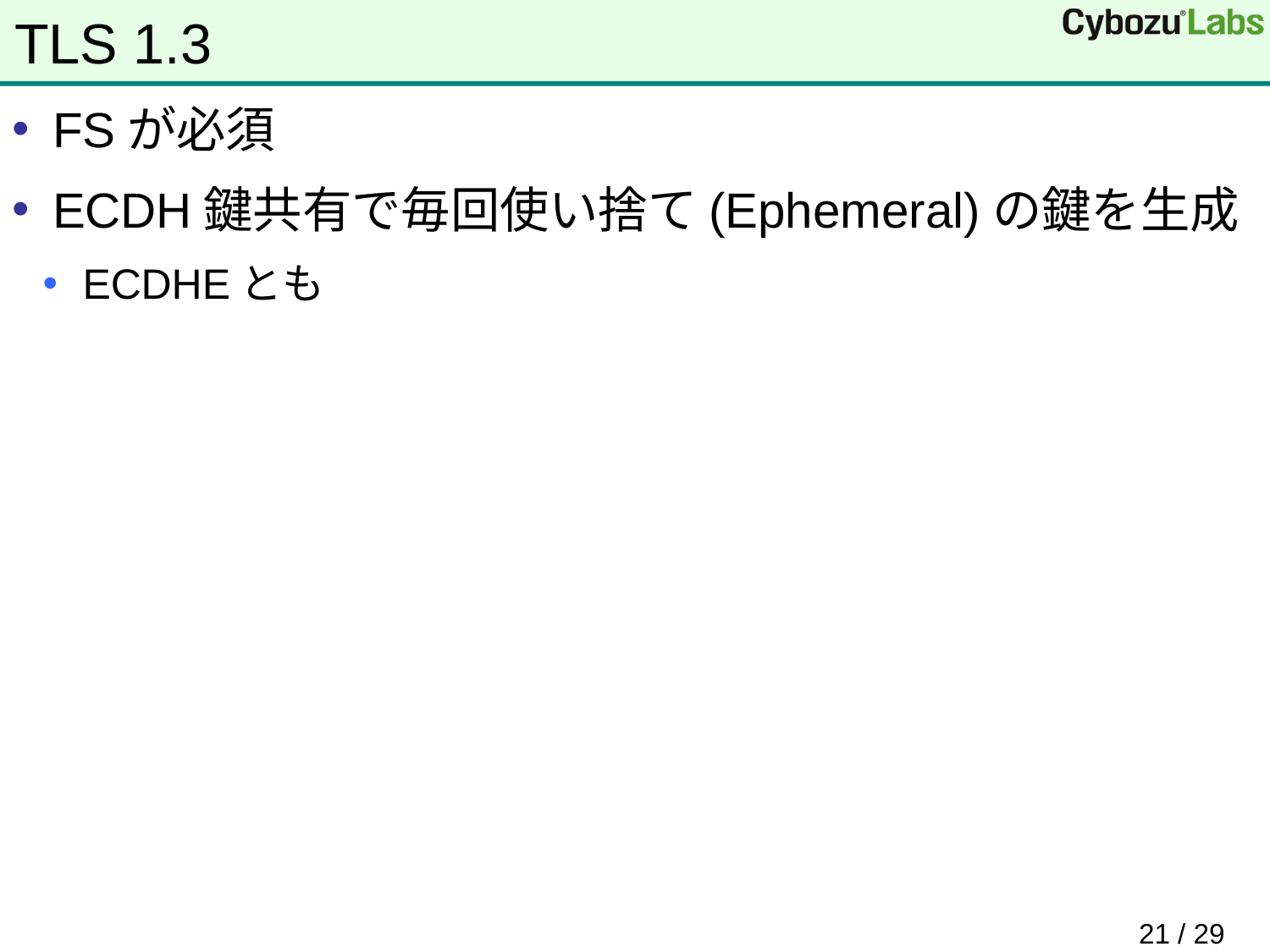

# TLS 1.3
FSが必須
ECDH鍵共有で毎回使い捨て(Ephemeral)の鍵を生成
ECDHEとも
    21 / 29